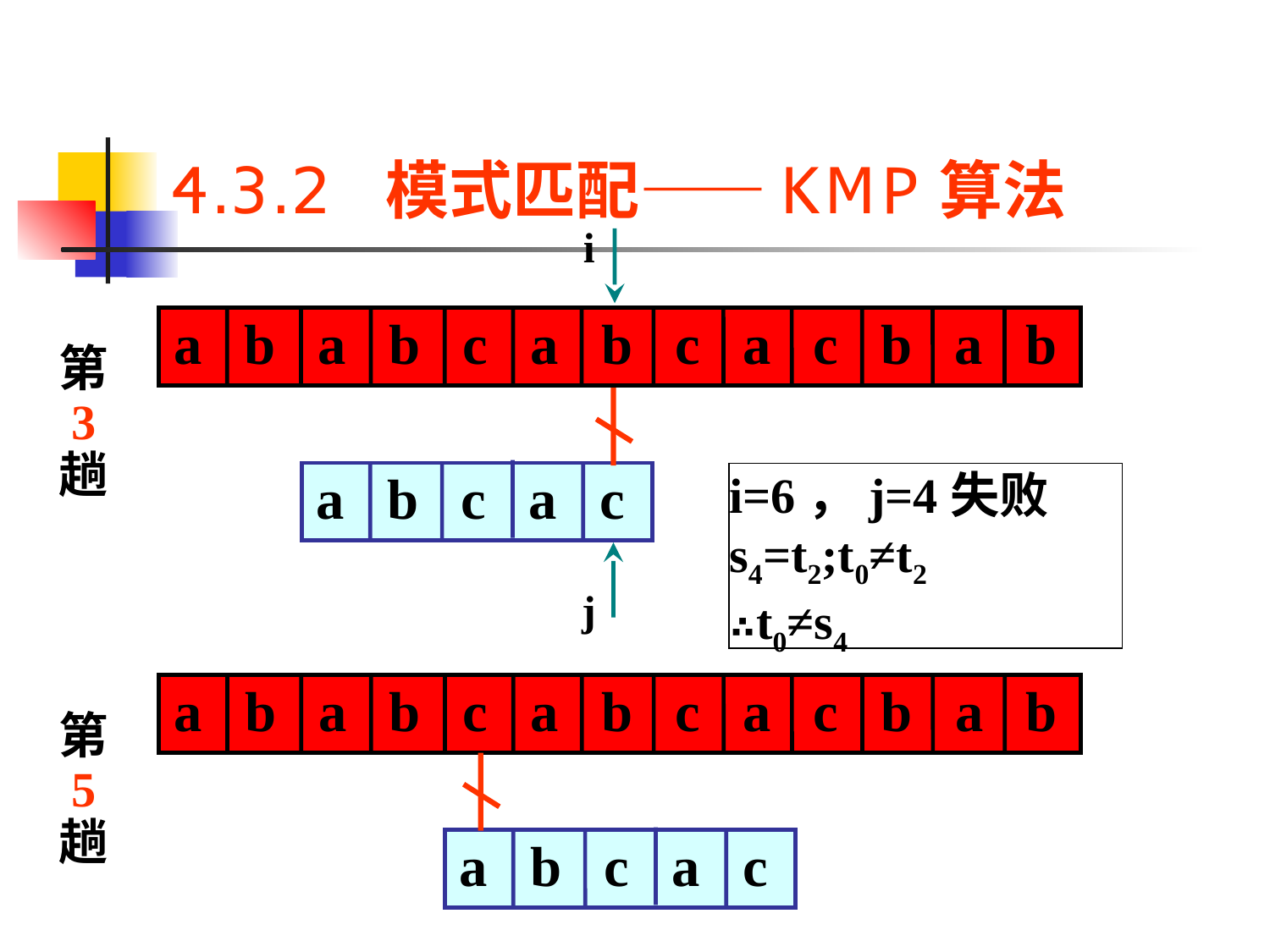

# 4.3.2  模式匹配——KMP算法
i

j
a   b   a   b   c   a   b   c   a   c   b   a   b

第
 3
趟

a   b   c   a   c
i=6，j=4失败s4=t2;t0≠t2
∴t0≠s4

a   b   a   b   c   a   b   c   a   c   b   a   b

第
 5
趟

a   b   c   a   c